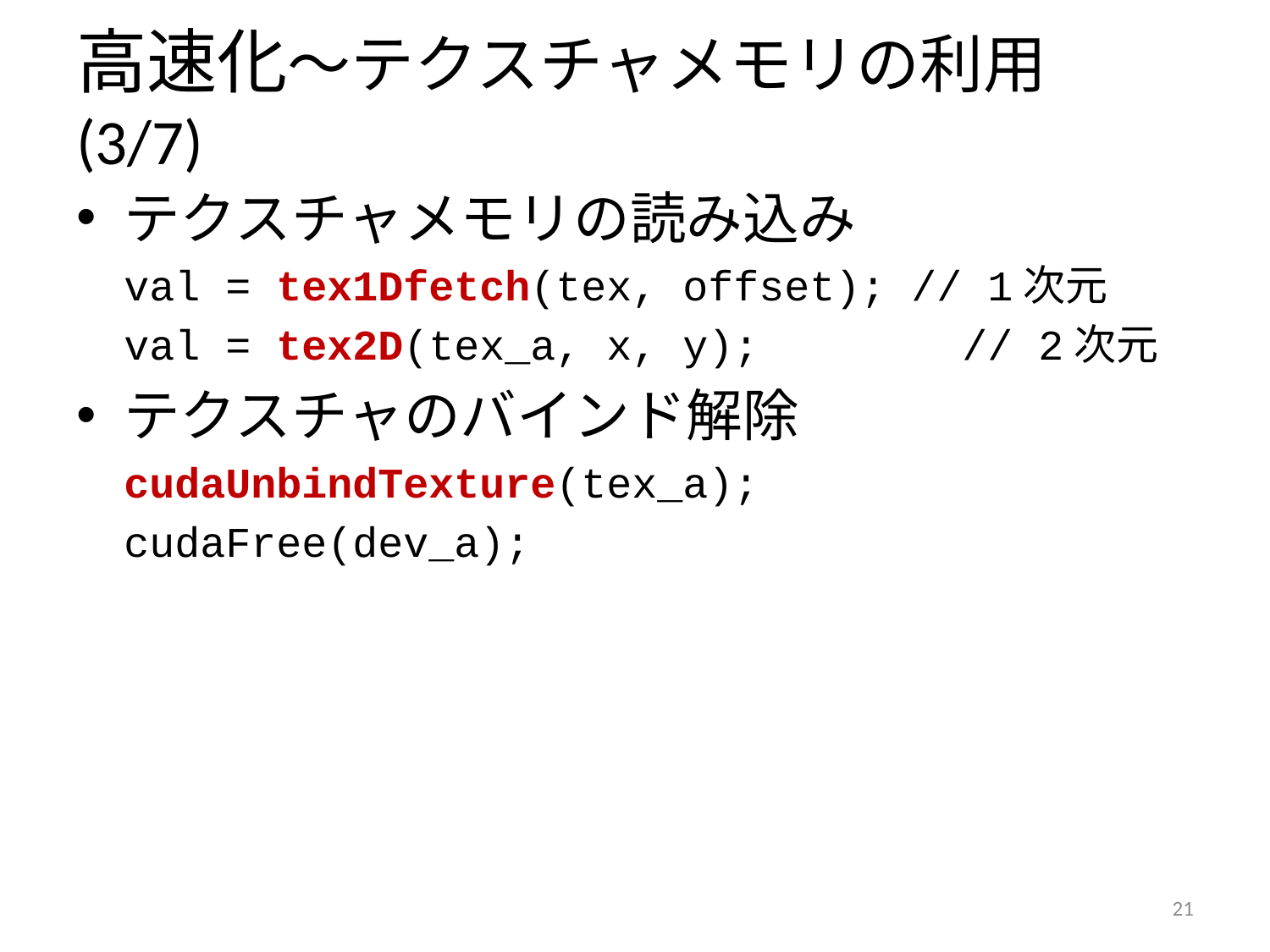

# 高速化～テクスチャメモリの利用 (3/7)
テクスチャメモリの読み込み
	val = tex1Dfetch(tex, offset); // 1次元
	val = tex2D(tex_a, x, y);	   // 2次元
テクスチャのバインド解除
	cudaUnbindTexture(tex_a);
	cudaFree(dev_a);
21